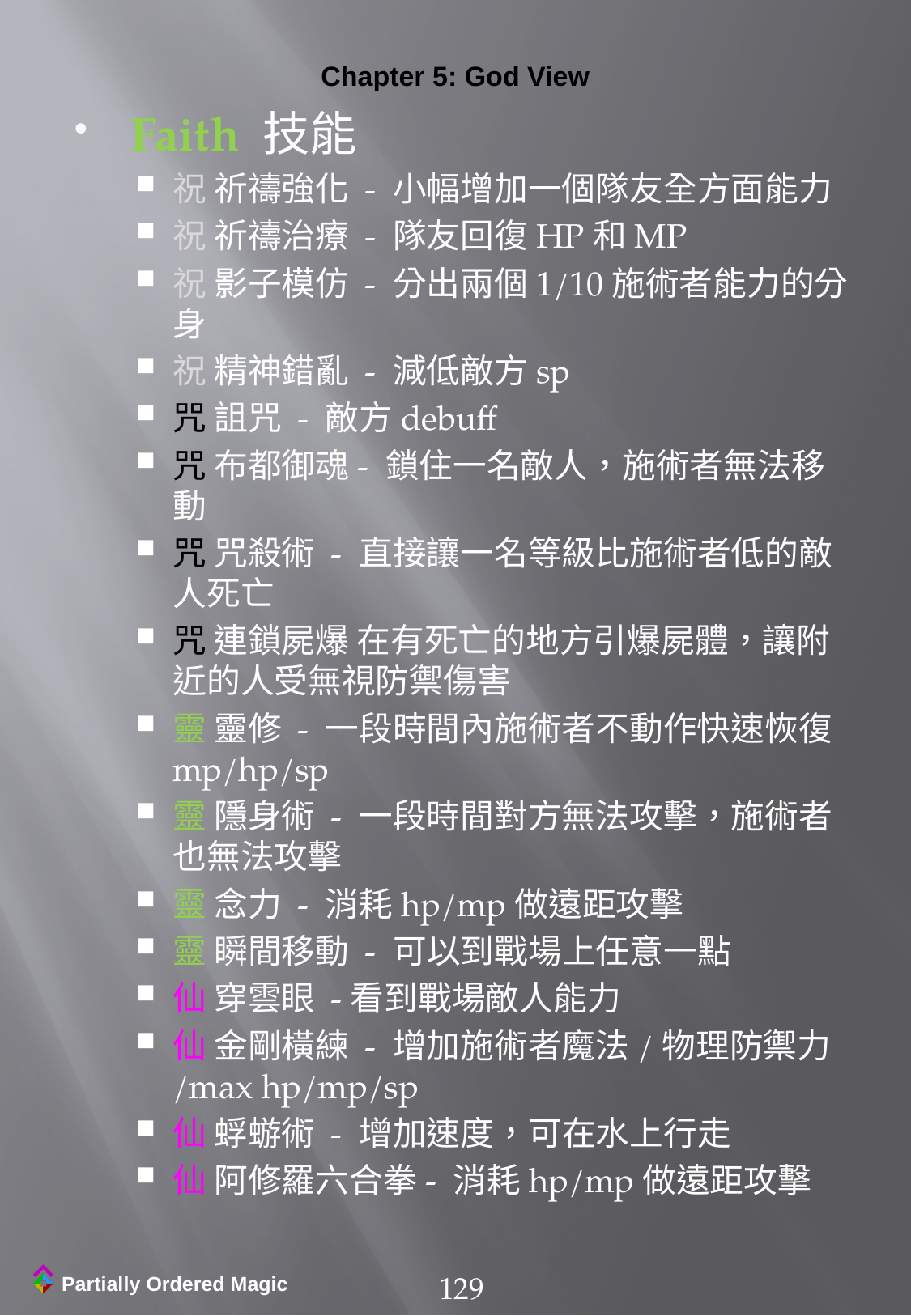

# Chapter 5: God View
Faith 技能
祝 祈禱強化 - 小幅增加一個隊友全方面能力
祝 祈禱治療 - 隊友回復HP和MP
祝 影子模仿 - 分出兩個1/10施術者能力的分身
祝 精神錯亂 - 減低敵方sp
咒 詛咒 - 敵方debuff
咒 布都御魂- 鎖住一名敵人，施術者無法移動
咒 咒殺術 - 直接讓一名等級比施術者低的敵人死亡
咒 連鎖屍爆 在有死亡的地方引爆屍體，讓附近的人受無視防禦傷害
靈 靈修 - 一段時間內施術者不動作快速恢復 mp/hp/sp
靈 隱身術 - 一段時間對方無法攻擊，施術者也無法攻擊
靈 念力 - 消耗hp/mp做遠距攻擊
靈 瞬間移動 - 可以到戰場上任意一點
仙 穿雲眼 -看到戰場敵人能力
仙 金剛橫練 - 增加施術者魔法/物理防禦力/max hp/mp/sp
仙 蜉蝣術 - 增加速度，可在水上行走
仙 阿修羅六合拳- 消耗hp/mp做遠距攻擊